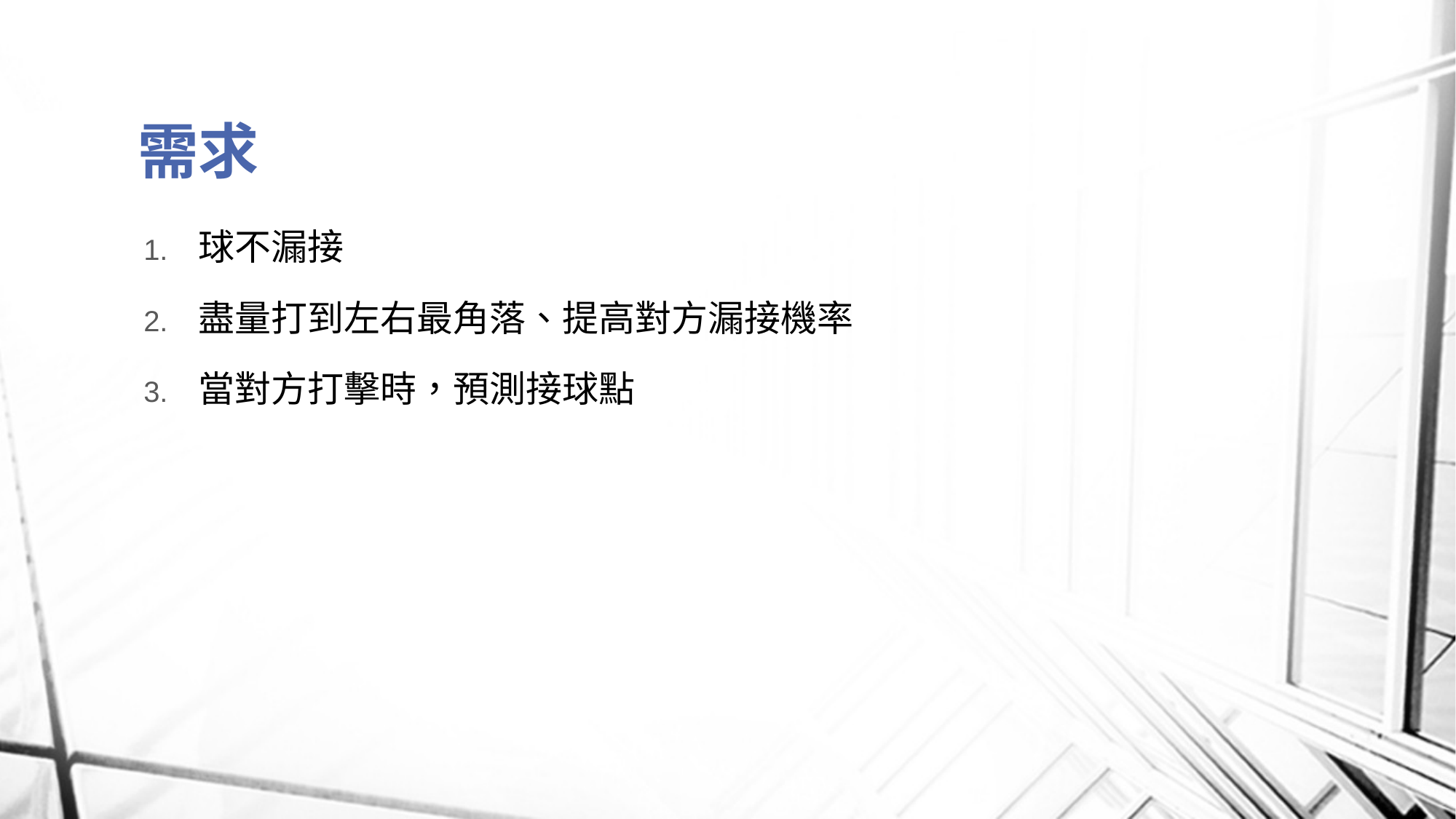

# 需求
球不漏接
盡量打到左右最角落、提高對方漏接機率
當對方打擊時，預測接球點